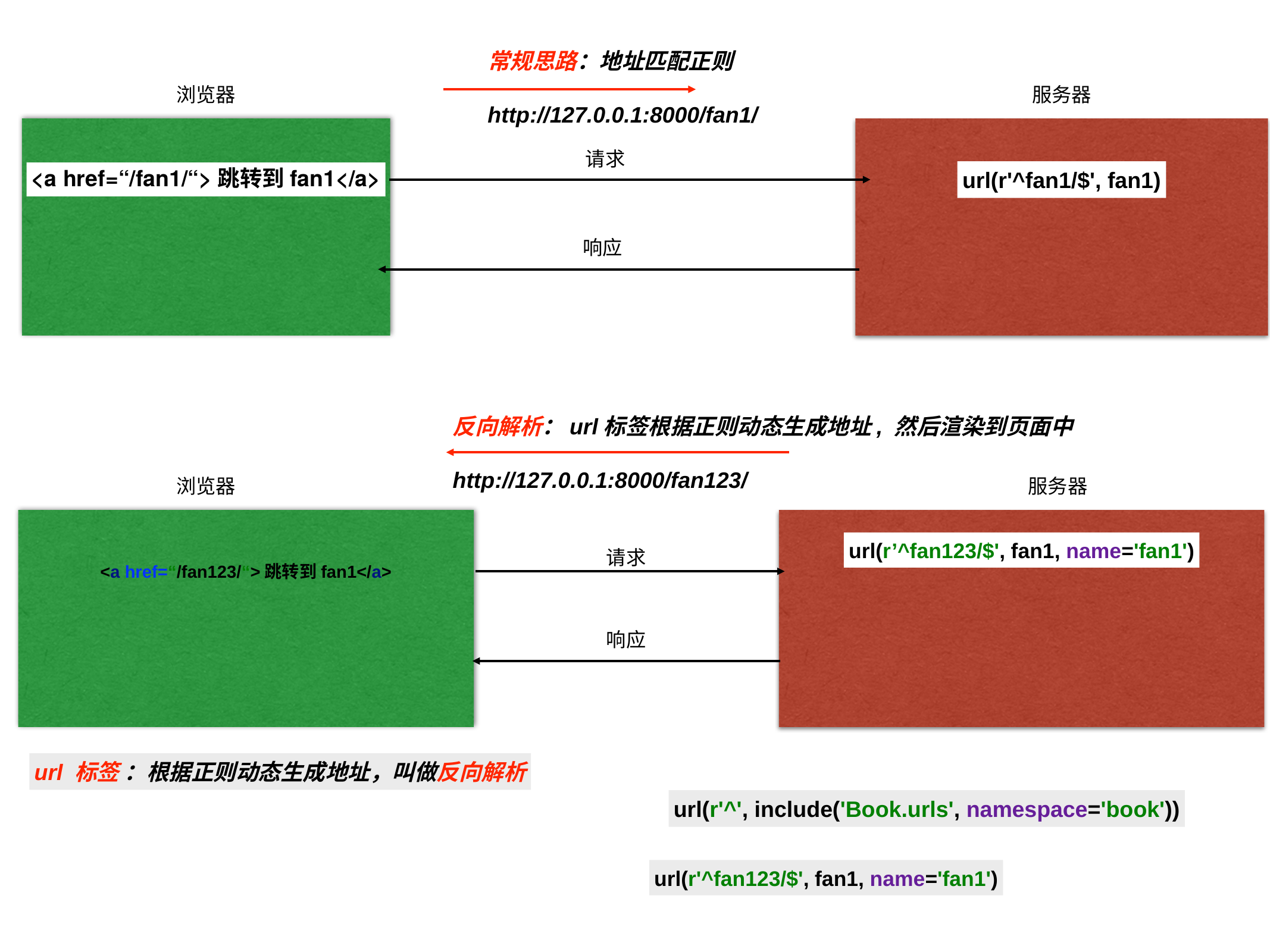

常规思路：地址匹配正则

http://127.0.0.1:8000/fan1/

浏览器
服务器

请求
<a href=“/fan1/“>跳转到fan1</a>
url(r'^fan1/$', fan1)

响应

反向解析：url标签根据正则动态生成地址, 然后渲染到页面中

http://127.0.0.1:8000/fan123/

浏览器
服务器

url(r’^fan123/$', fan1, name='fan1')
请求
<a href=“/fan123/“>跳转到fan1</a>

响应

url 标签 ：根据正则动态生成地址，叫做反向解析
url(r'^', include('Book.urls', namespace='book'))
url(r'^fan123/$', fan1, name='fan1')